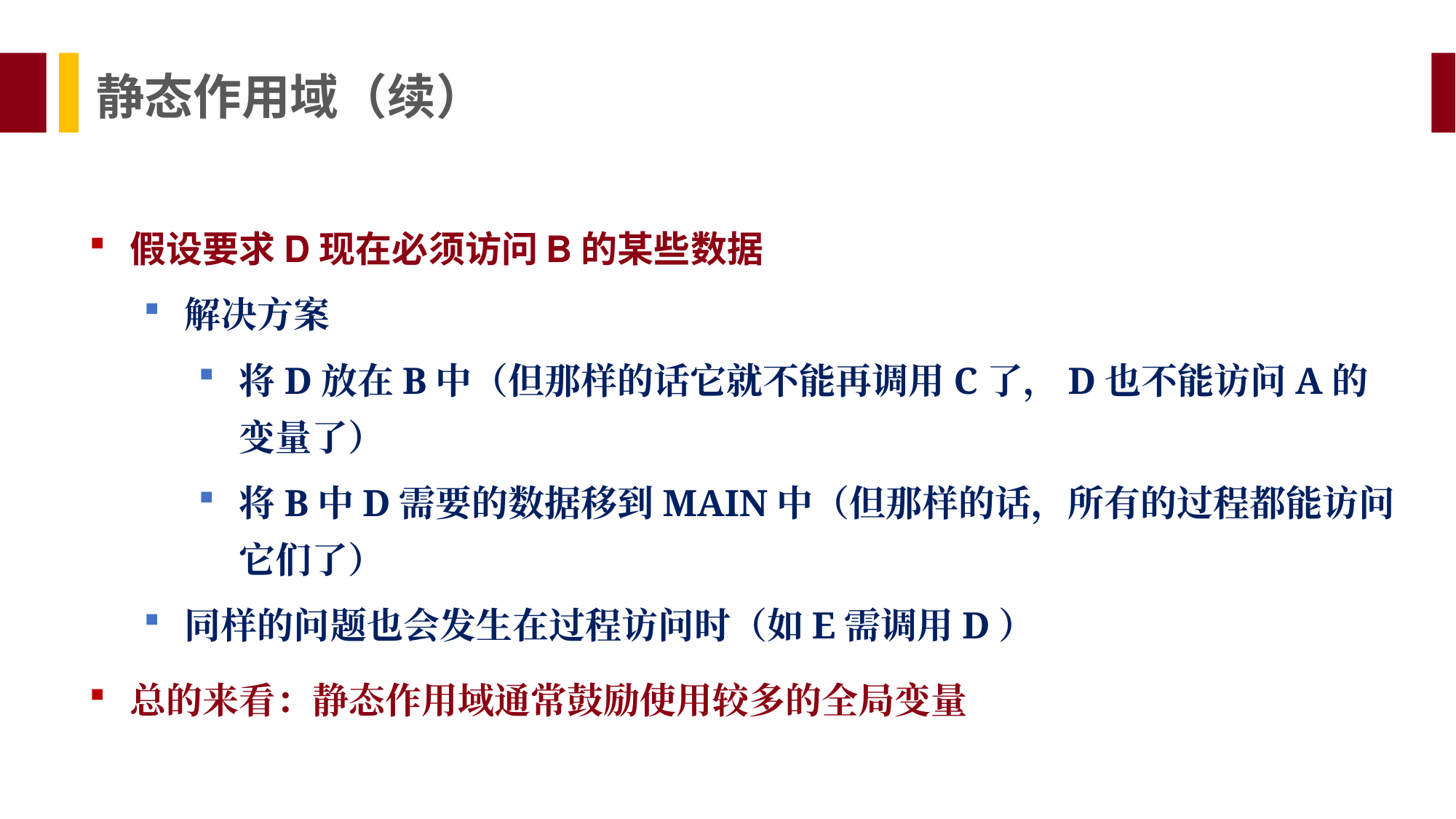

静态作用域（续）
假设要求D现在必须访问B的某些数据
解决方案
将D放在B中（但那样的话它就不能再调用C了，D也不能访问A的变量了）
将B中D需要的数据移到MAIN中（但那样的话，所有的过程都能访问它们了）
同样的问题也会发生在过程访问时（如E需调用D）
总的来看：静态作用域通常鼓励使用较多的全局变量